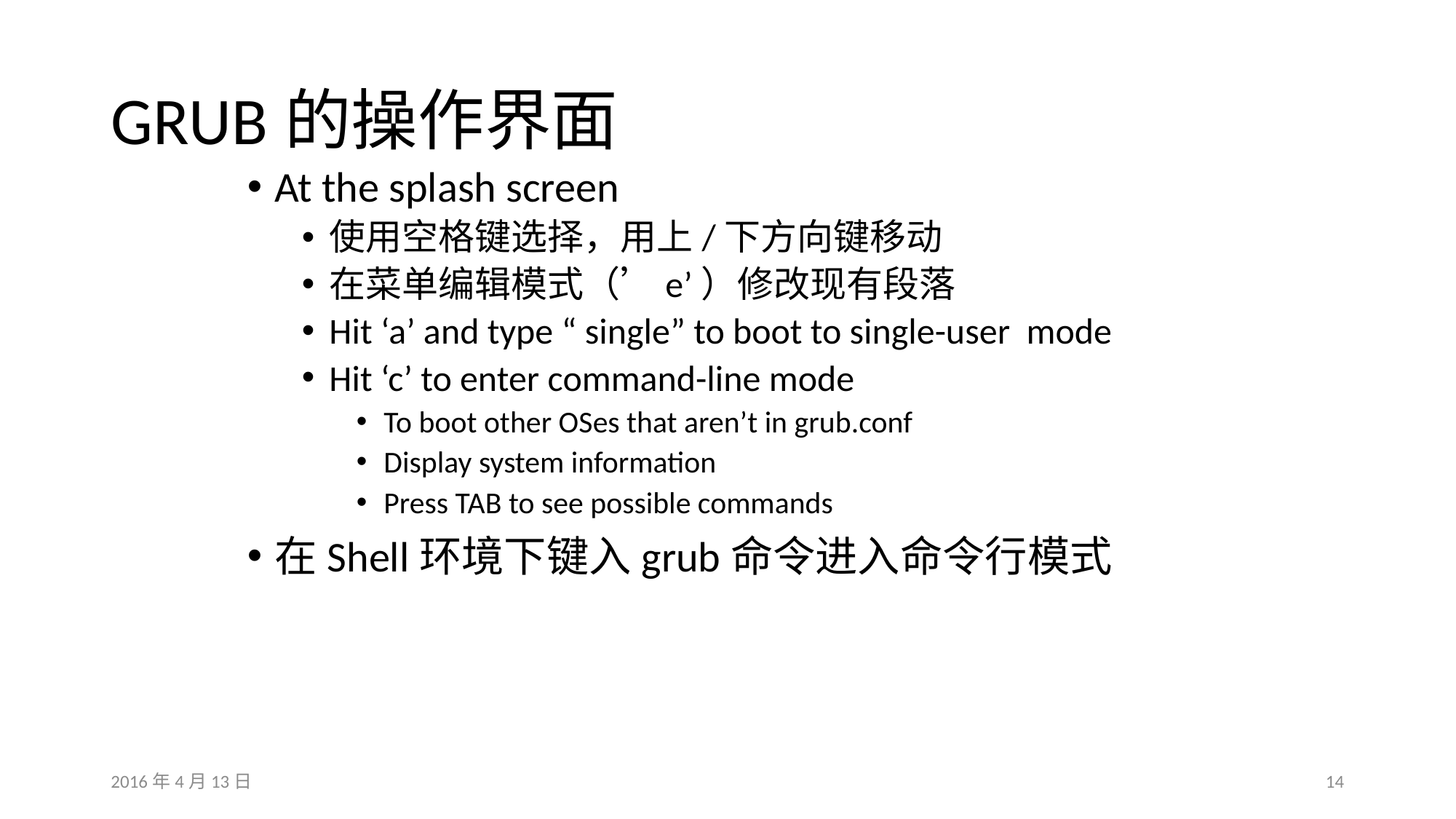

# GRUB的操作界面
At the splash screen
使用空格键选择，用上/下方向键移动
在菜单编辑模式（’e’）修改现有段落
Hit ‘a’ and type “ single” to boot to single-user  mode
Hit ‘c’ to enter command-line mode
To boot other OSes that aren’t in grub.conf
Display system information
Press TAB to see possible commands
在Shell环境下键入grub命令进入命令行模式

2016年4月13日
14